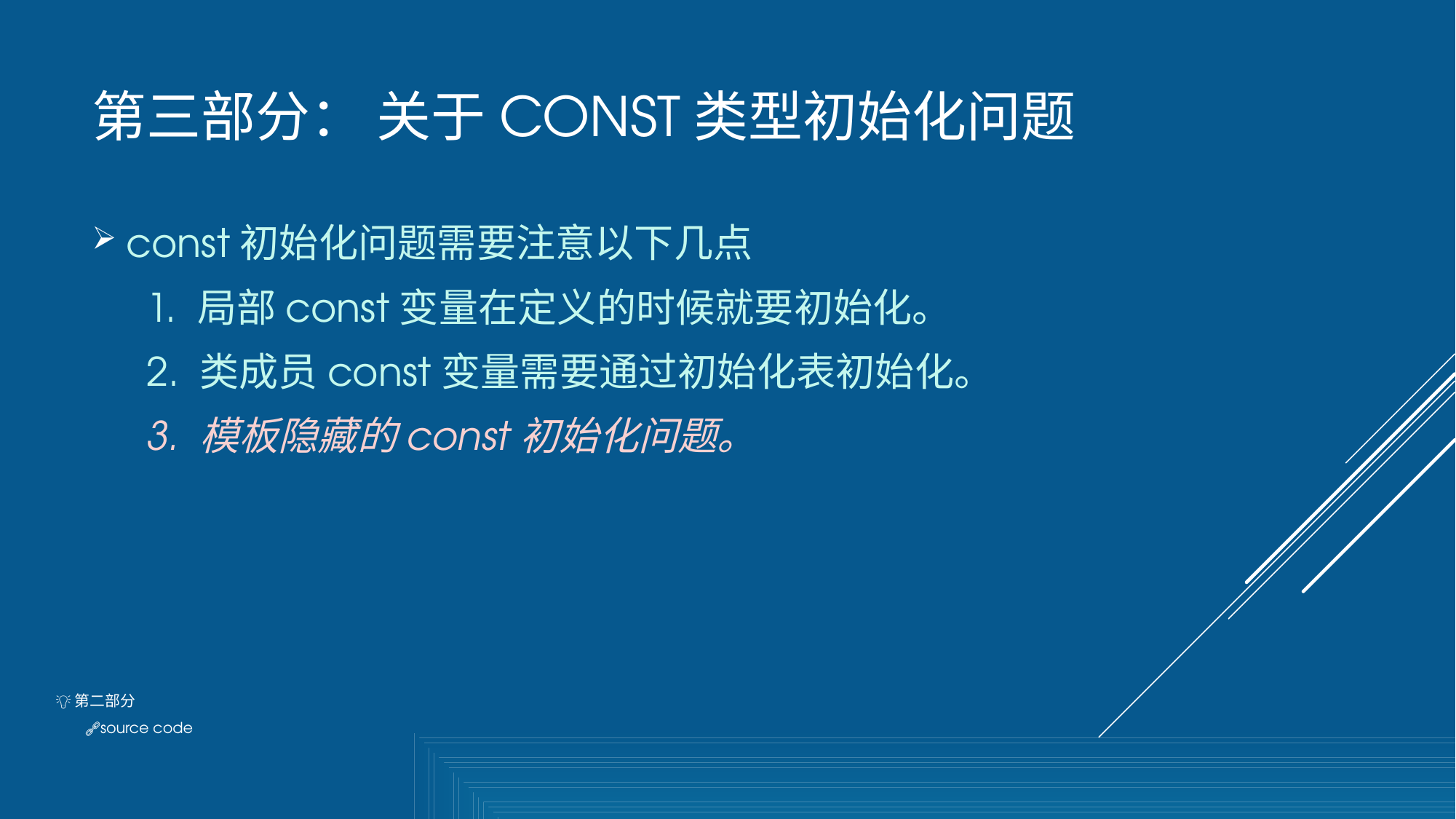

# 第三部分： 关于const类型初始化问题
const初始化问题需要注意以下几点
1. 局部const变量在定义的时候就要初始化。
2. 类成员const变量需要通过初始化表初始化。
3. 模板隐藏的const初始化问题。
💡第二部分
🔗source code